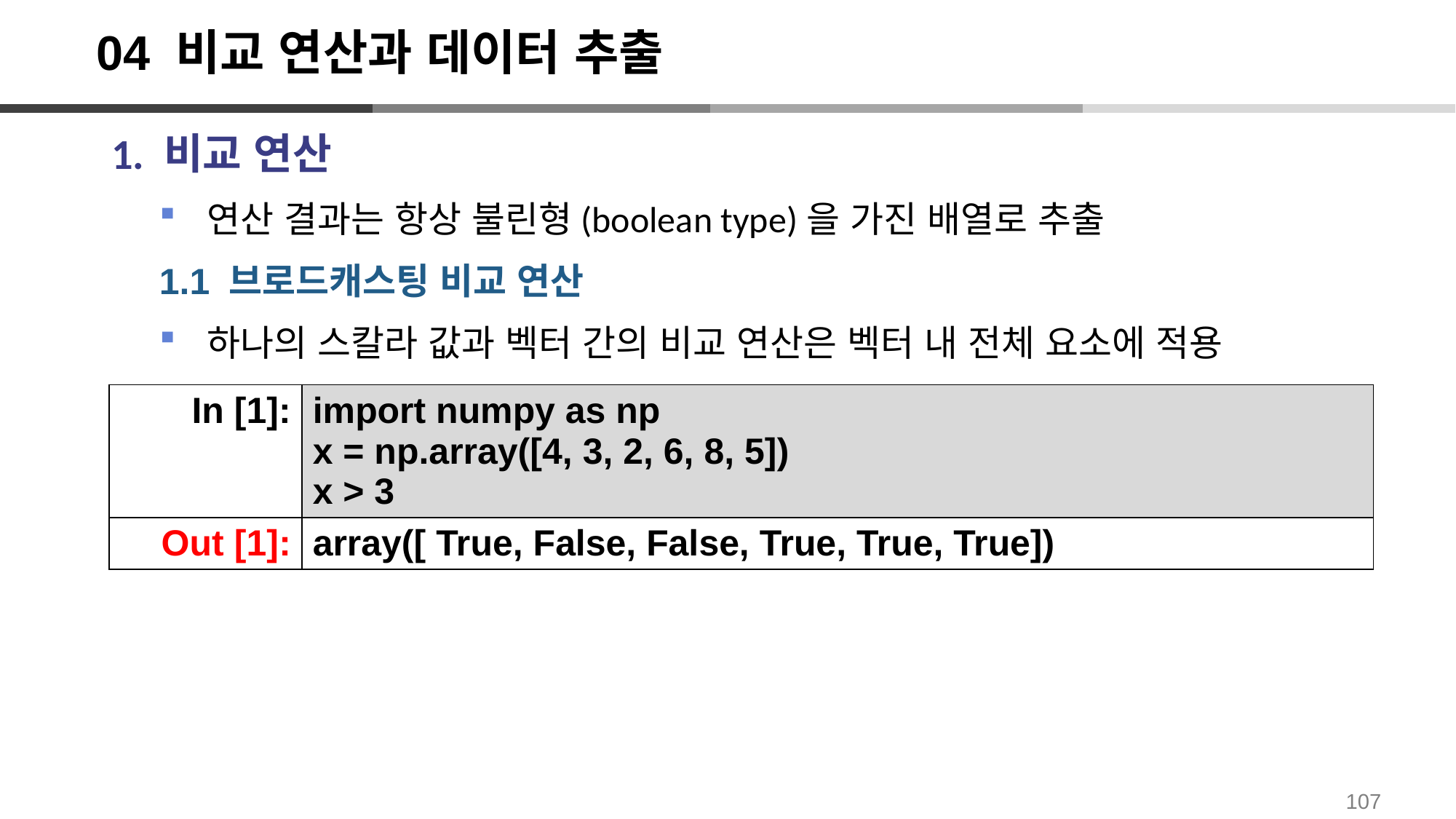

# 04 비교 연산과 데이터 추출
1. 비교 연산
연산 결과는 항상 불린형(boolean type)을 가진 배열로 추출
1.1 브로드캐스팅 비교 연산
하나의 스칼라 값과 벡터 간의 비교 연산은 벡터 내 전체 요소에 적용

| In [1]: | import numpy as np x = np.array([4, 3, 2, 6, 8, 5]) x > 3 |
| --- | --- |
| Out [1]: | array([ True, False, False, True, True, True]) |